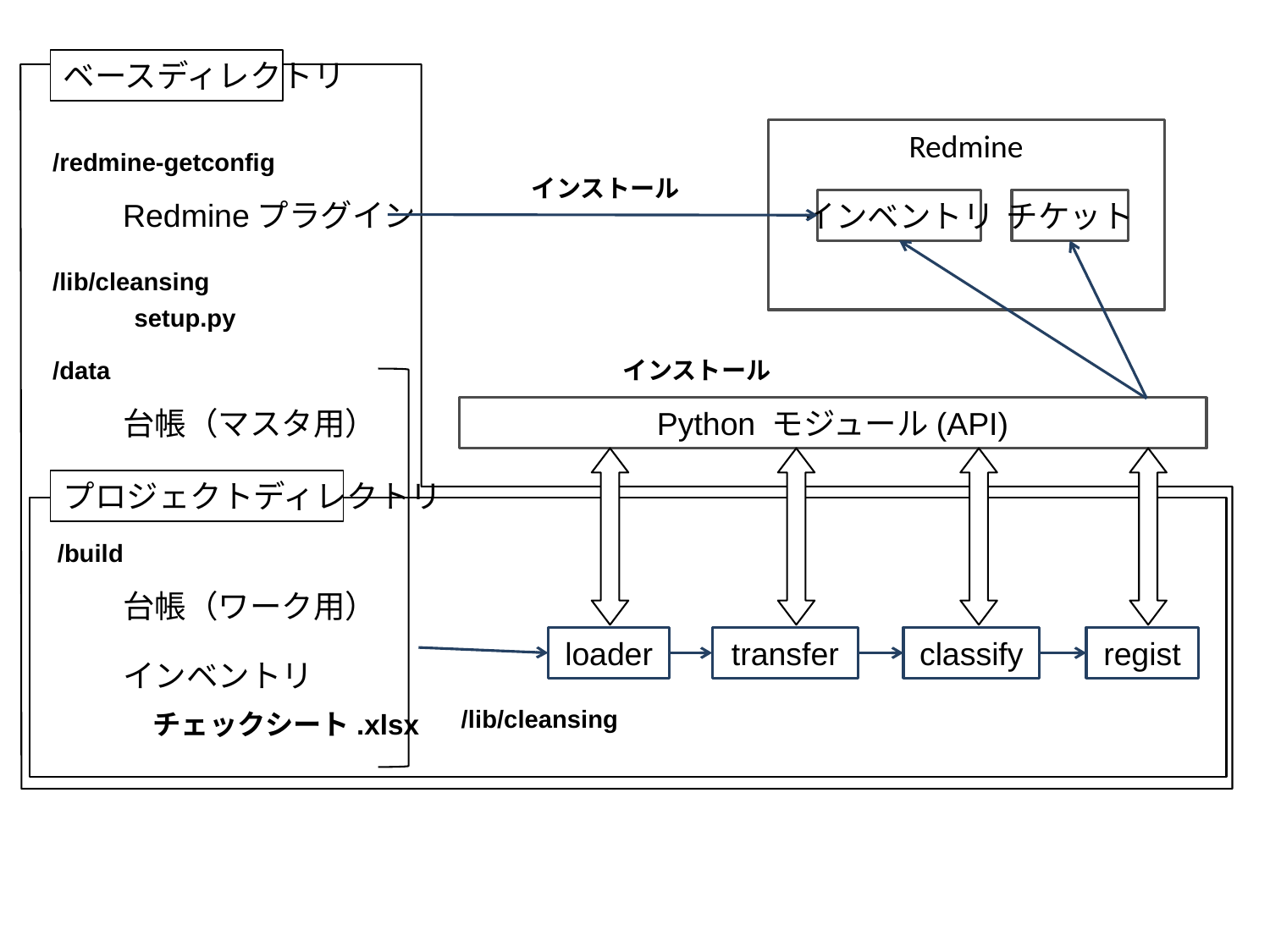

ベースディレクトリ

Redmine
/redmine-getconfig
インストール
Redmineプラグイン
インベントリ
チケット
/lib/cleansing
setup.py
/data
インストール

台帳（マスタ用）
Python モジュール(API)

プロジェクトディレクトリ

/build
台帳（ワーク用）
loader
transfer
classify
regist
インベントリ
/lib/cleansing
チェックシート.xlsx